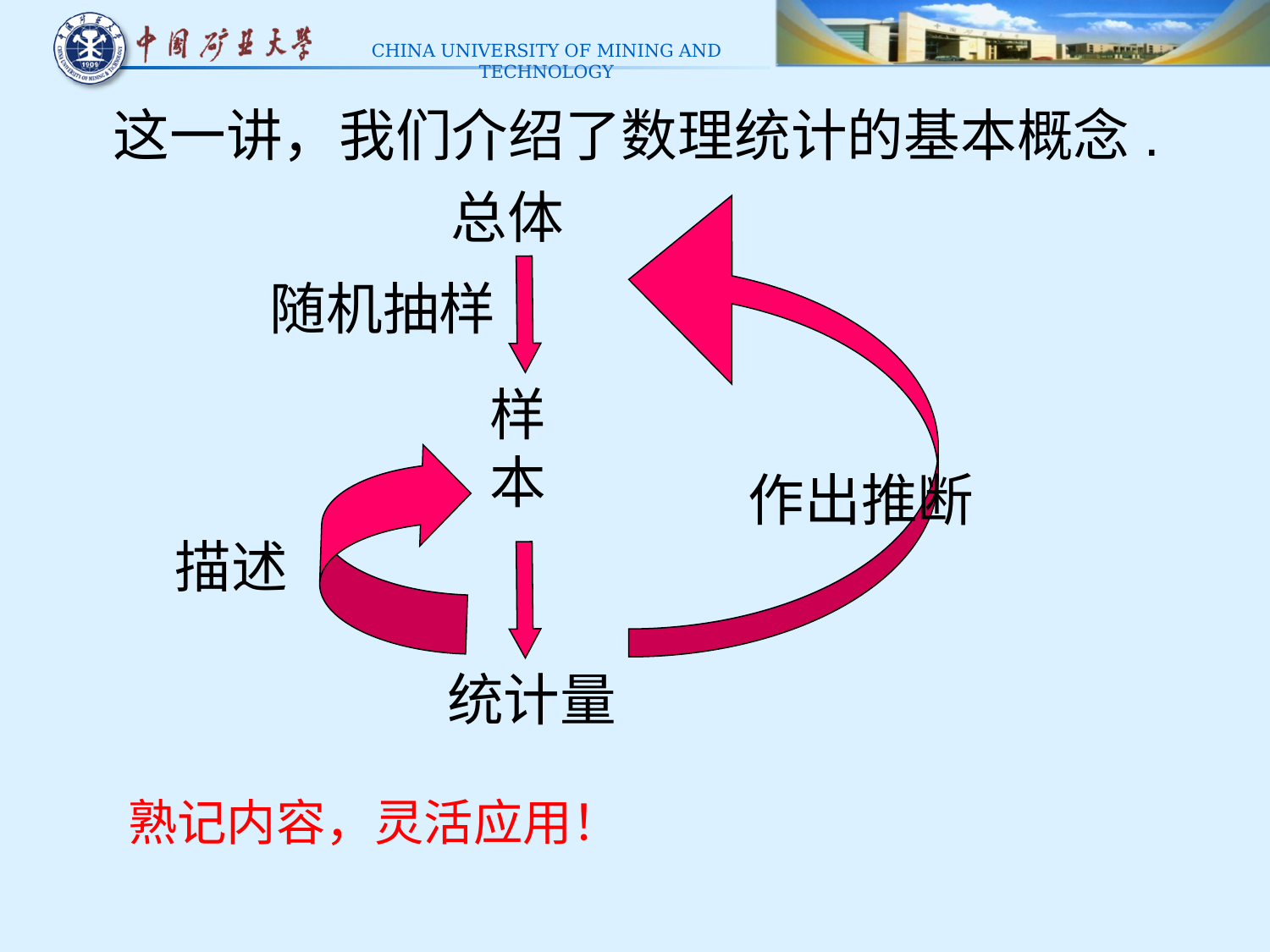

这一讲，我们介绍了数理统计的基本概念.
总体

随机抽样
样本

作出推断
描述

统计量
熟记内容，灵活应用！